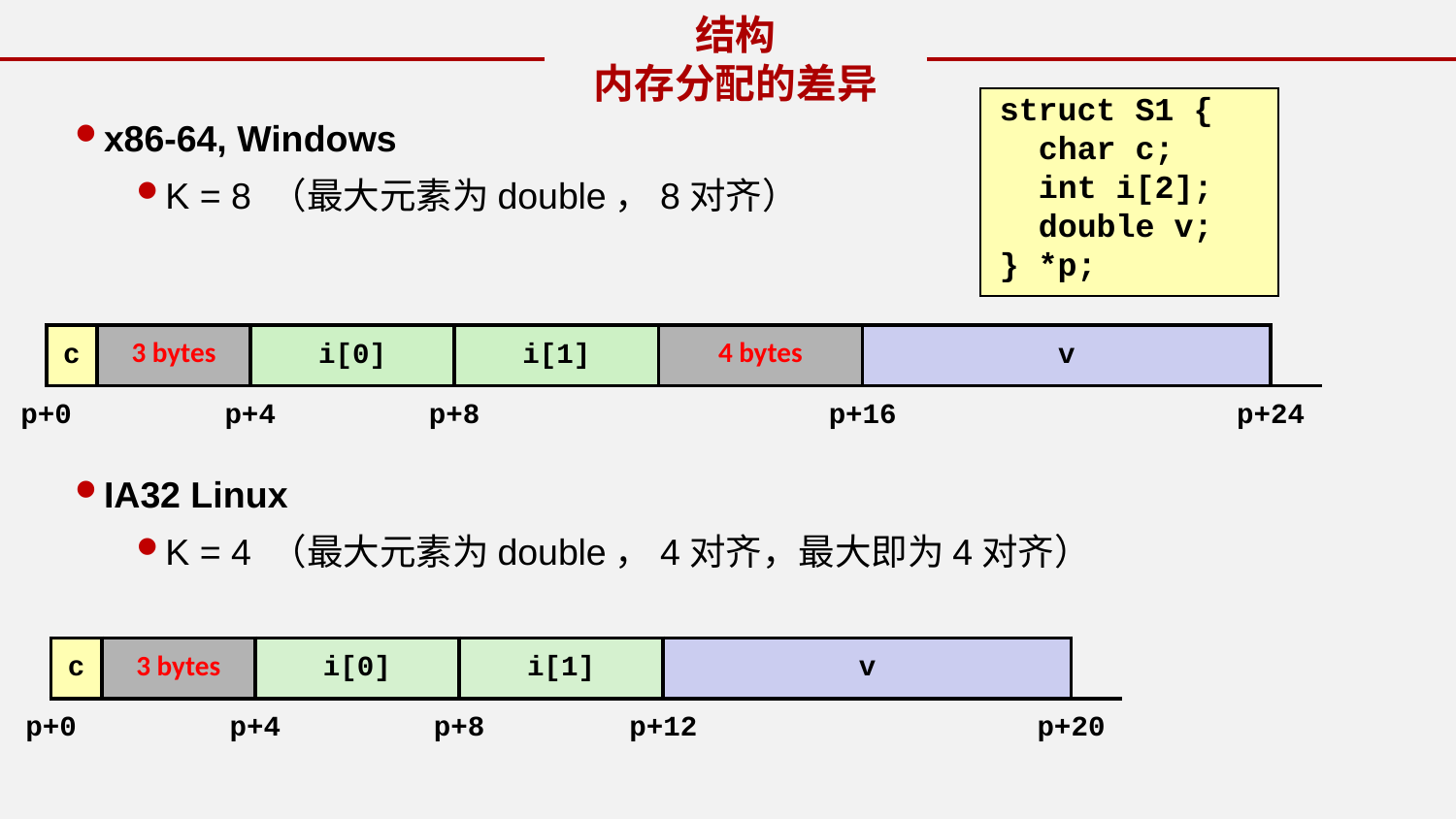

结构
内存分配的差异
 struct S1 {
   char c;
   int i[2];
   double v;
 } *p;

x86-64, Windows
K = 8 （最大元素为double，8对齐）

IA32 Linux
K = 4 （最大元素为double，4对齐，最大即为4对齐）
|  | c | 3 bytes |  |  | i[0] |  |  |  | i[1] |  |  |  | 4 bytes |  |  |  | v |  |  |  |  |  |  |  |  |
| --- | --- | --- | --- | --- | --- | --- | --- | --- | --- | --- | --- | --- | --- | --- | --- | --- | --- | --- | --- | --- | --- | --- | --- | --- | --- |
| p+0 |  |  |  | p+4 |  |  |  | p+8 |  |  |  |  |  |  |  | p+16 |  |  |  |  |  |  |  | p+24 |  |
|  | c | 3 bytes |  |  | i[0] |  |  |  | i[1] |  |  |  | v |  |  |  |  |  |  |  |  |  |  |  |
| --- | --- | --- | --- | --- | --- | --- | --- | --- | --- | --- | --- | --- | --- | --- | --- | --- | --- | --- | --- | --- | --- | --- | --- | --- |
| p+0 |  |  |  | p+4 |  |  |  | p+8 |  |  |  | p+12 |  |  |  |  |  |  | p+20 |  |  |  |  |  |